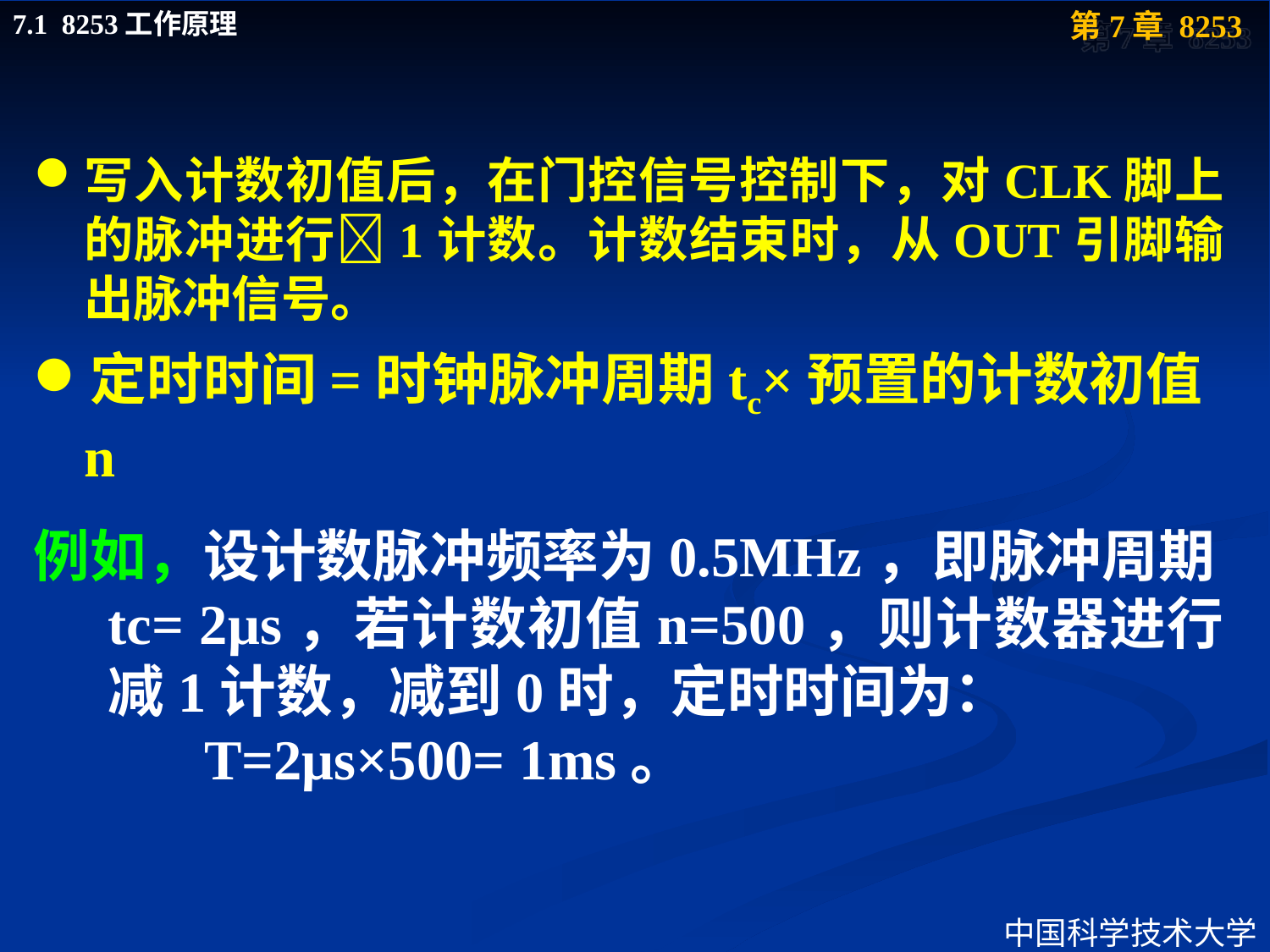

写入计数初值后，在门控信号控制下，对CLK脚上的脉冲进行−1计数。计数结束时，从OUT引脚输出脉冲信号。
定时时间=时钟脉冲周期tc×预置的计数初值n
例如，设计数脉冲频率为0.5MHz，即脉冲周期tc= 2μs，若计数初值n=500，则计数器进行减1计数，减到0时，定时时间为：
            T=2μs×500= 1ms。